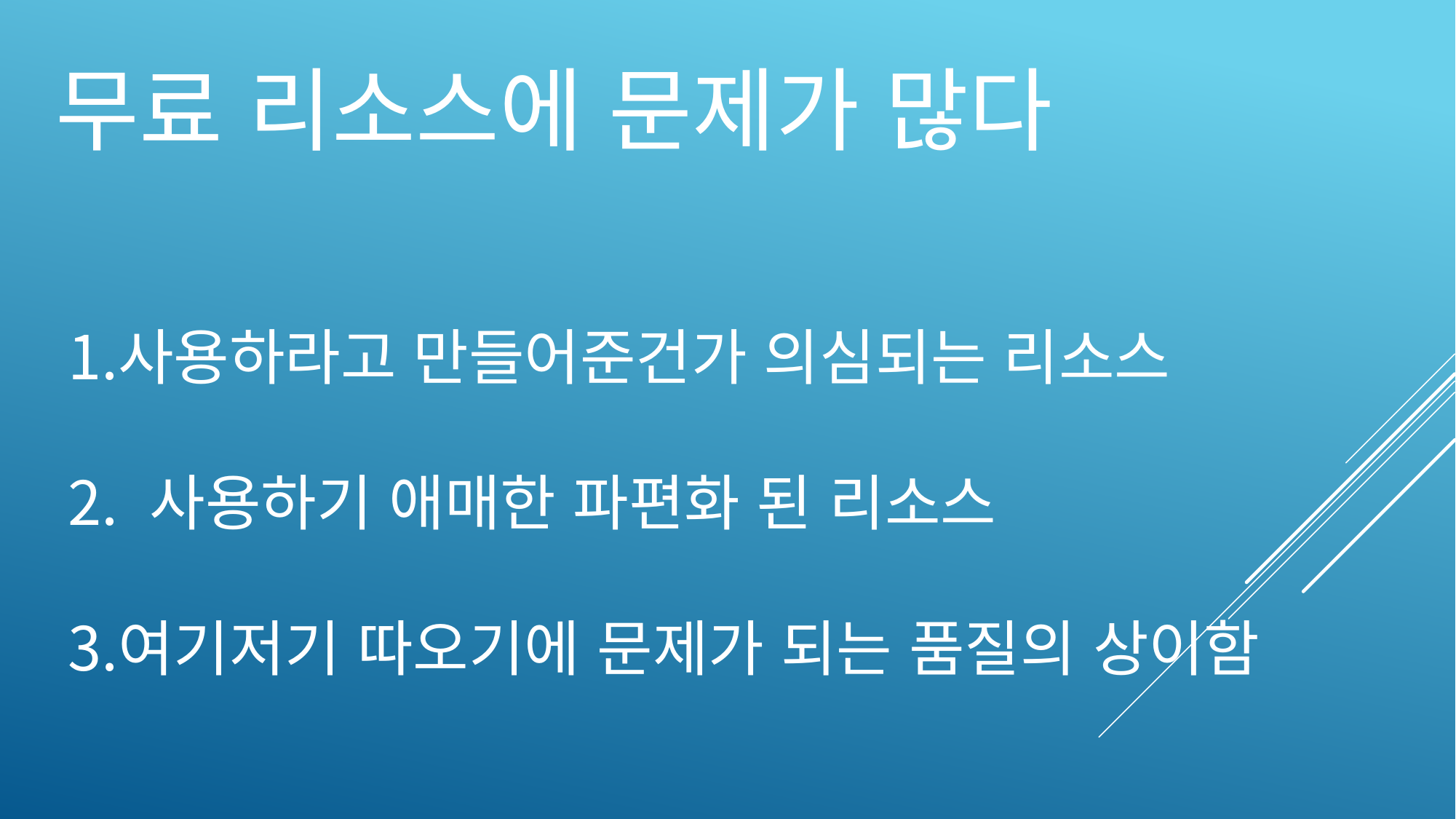

무료 리소스에 문제가 많다
사용하라고 만들어준건가 의심되는 리소스

 사용하기 애매한 파편화 된 리소스

여기저기 따오기에 문제가 되는 품질의 상이함